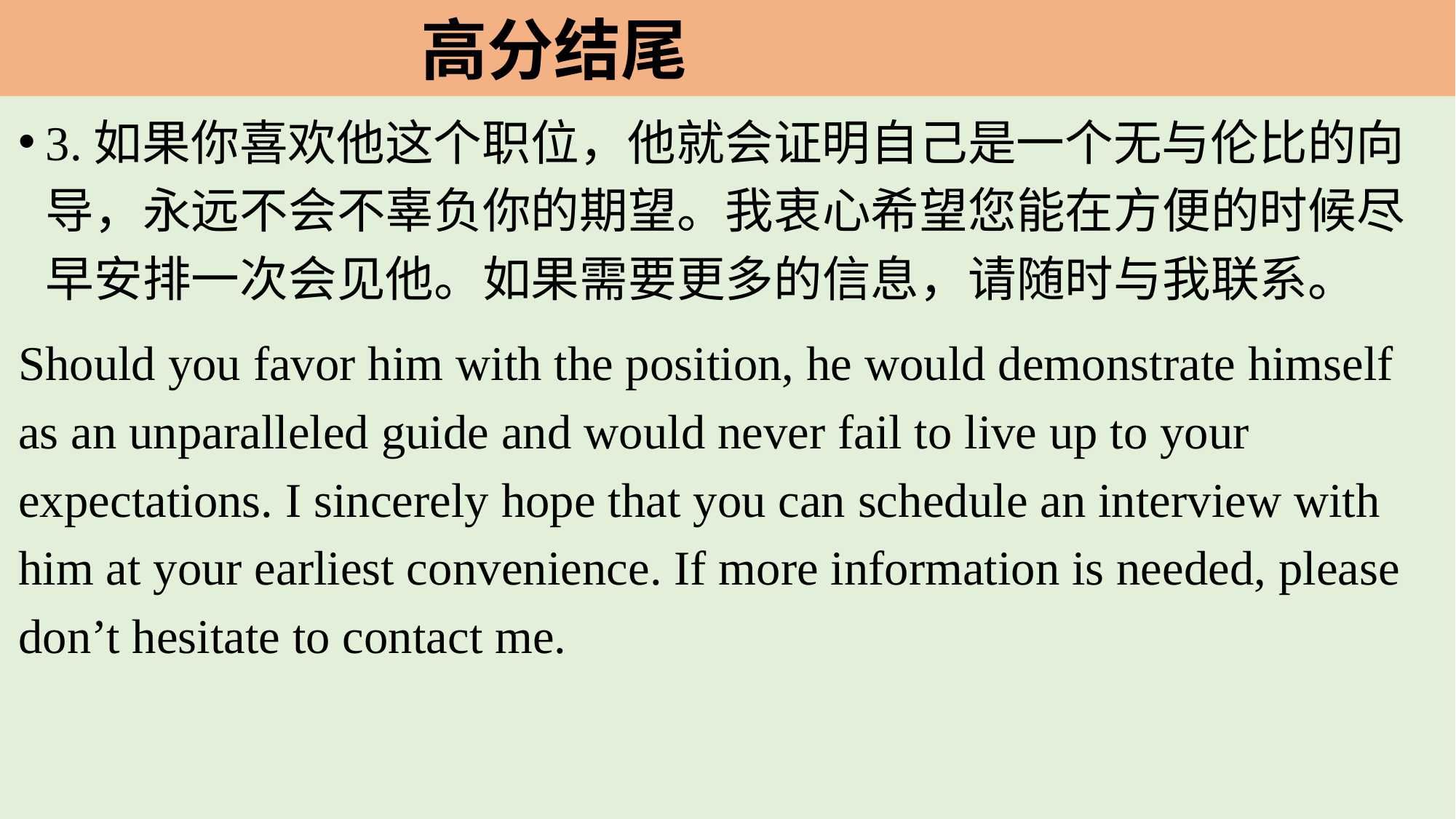

高分结尾
3.如果你喜欢他这个职位，他就会证明自己是一个无与伦比的向导，永远不会不辜负你的期望。我衷心希望您能在方便的时候尽早安排一次会见他。如果需要更多的信息，请随时与我联系。
Should you favor him with the position, he would demonstrate himself as an unparalleled guide and would never fail to live up to your expectations. I sincerely hope that you can schedule an interview with him at your earliest convenience. If more information is needed, please don’t hesitate to contact me.